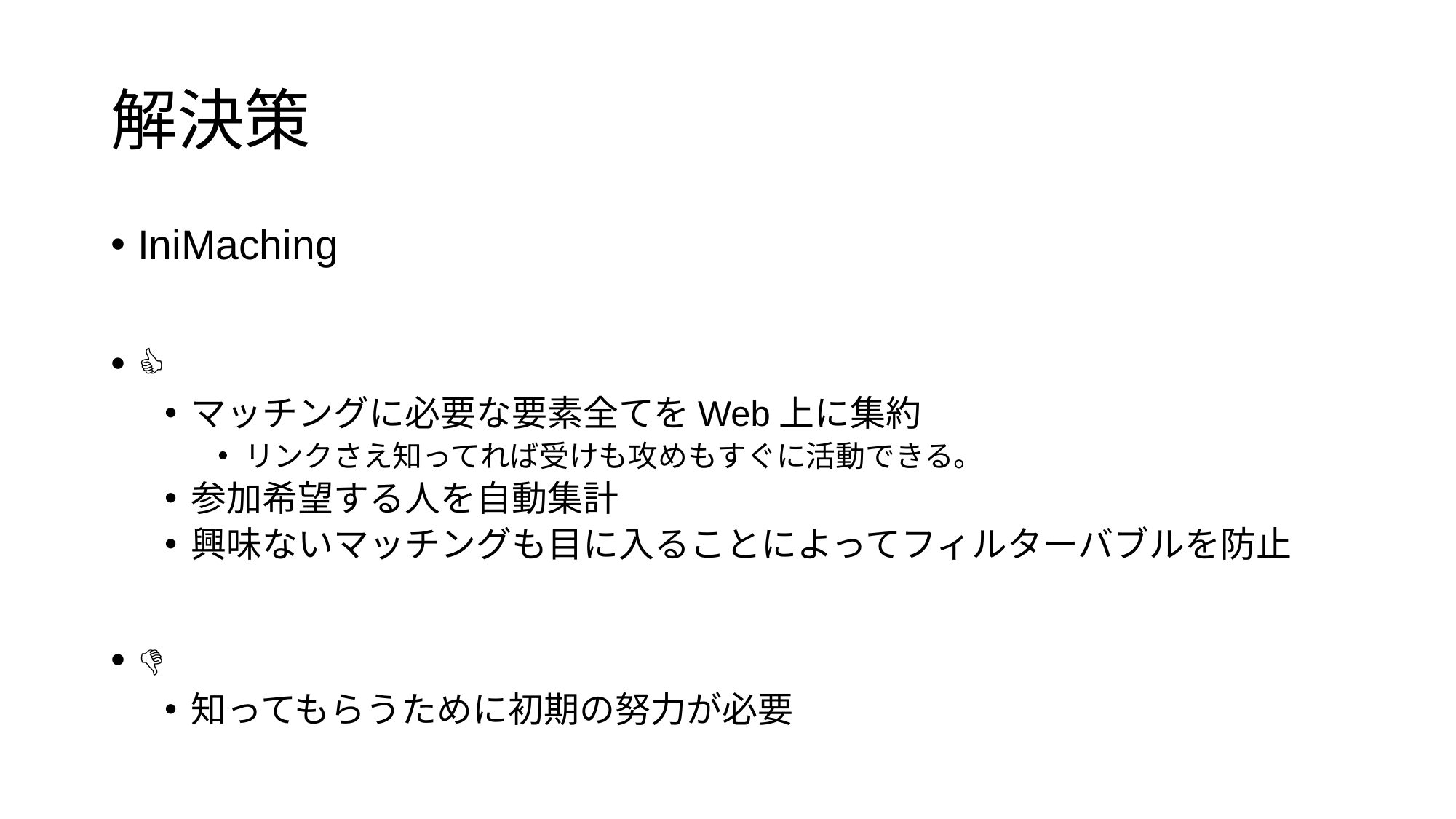

# 解決策
IniMaching

👍
マッチングに必要な要素全てをWeb上に集約
リンクさえ知ってれば受けも攻めもすぐに活動できる。
参加希望する人を自動集計
興味ないマッチングも目に入ることによってフィルターバブルを防止

👎
知ってもらうために初期の努力が必要